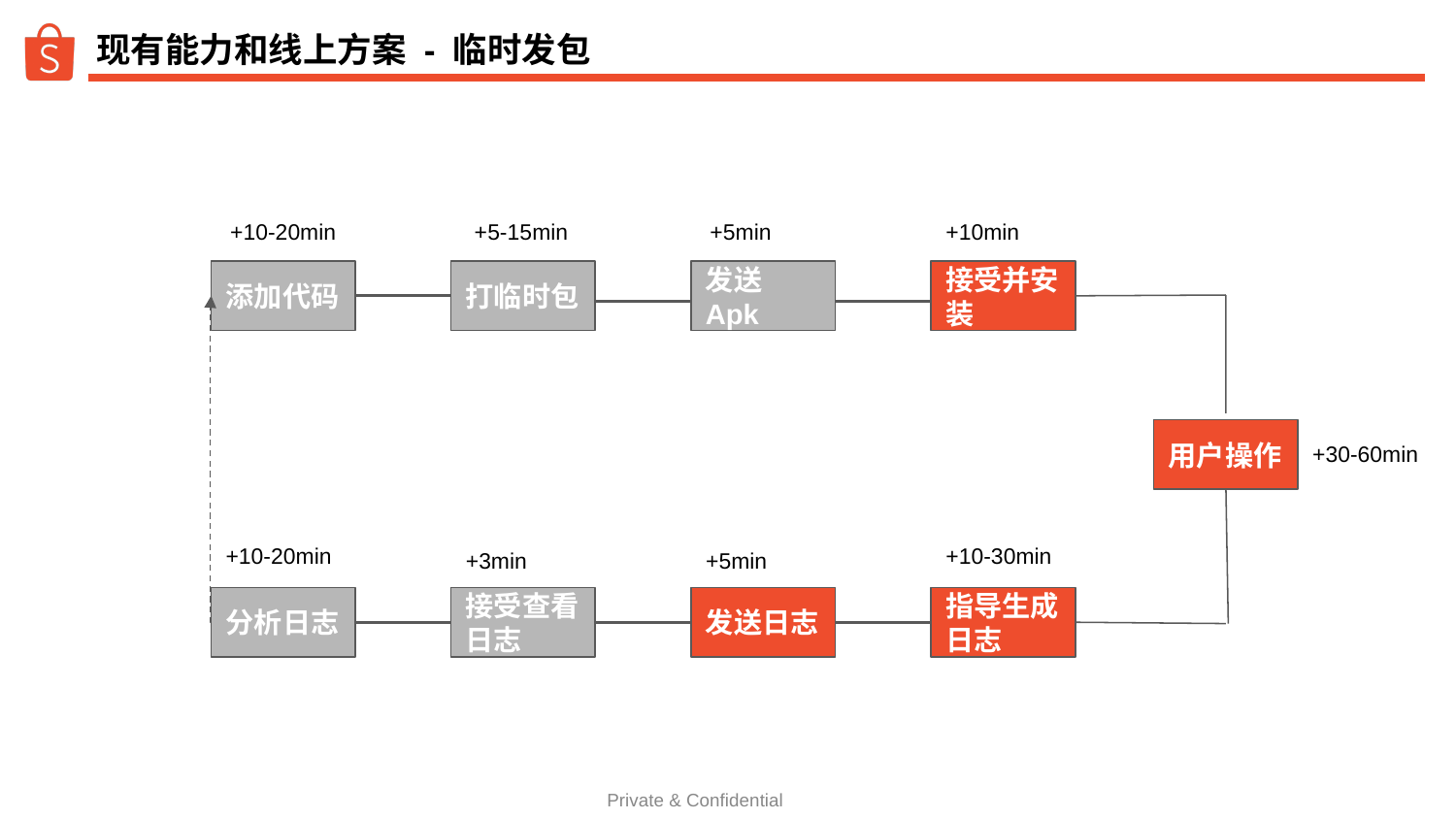

# 现有能力和线上方案 - 临时发包
+10-20min
+5-15min
+5min
+10min
添加代码
打临时包
发送Apk
接受并安装
用户操作
+30-60min
+10-20min
+10-30min
+3min
+5min
分析日志
接受查看日志
发送日志
指导生成日志
Private & Confidential